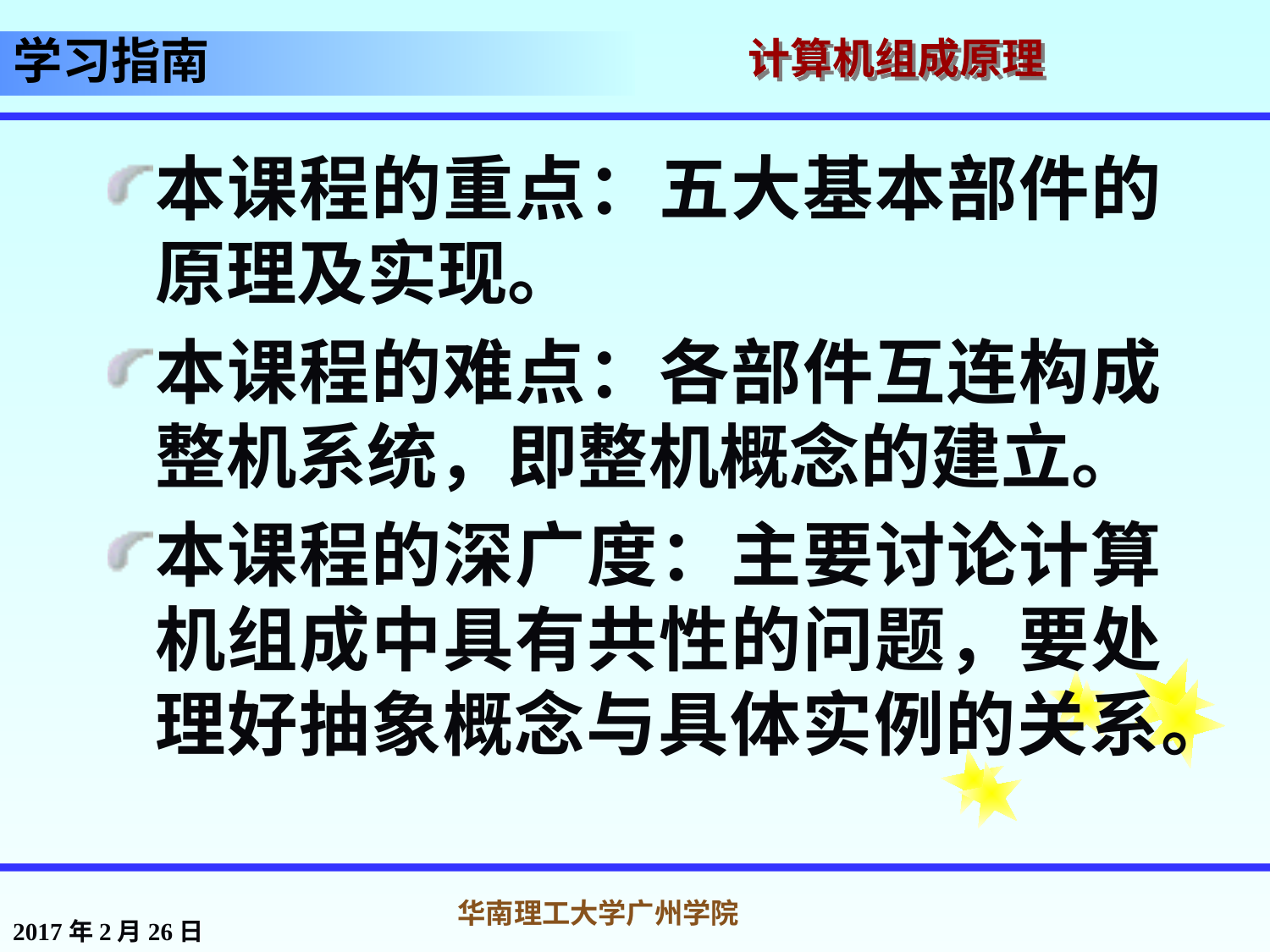

# 学习指南
本课程的重点：五大基本部件的原理及实现。
本课程的难点：各部件互连构成整机系统，即整机概念的建立。
本课程的深广度：主要讨论计算机组成中具有共性的问题，要处理好抽象概念与具体实例的关系。
2017年2月26日